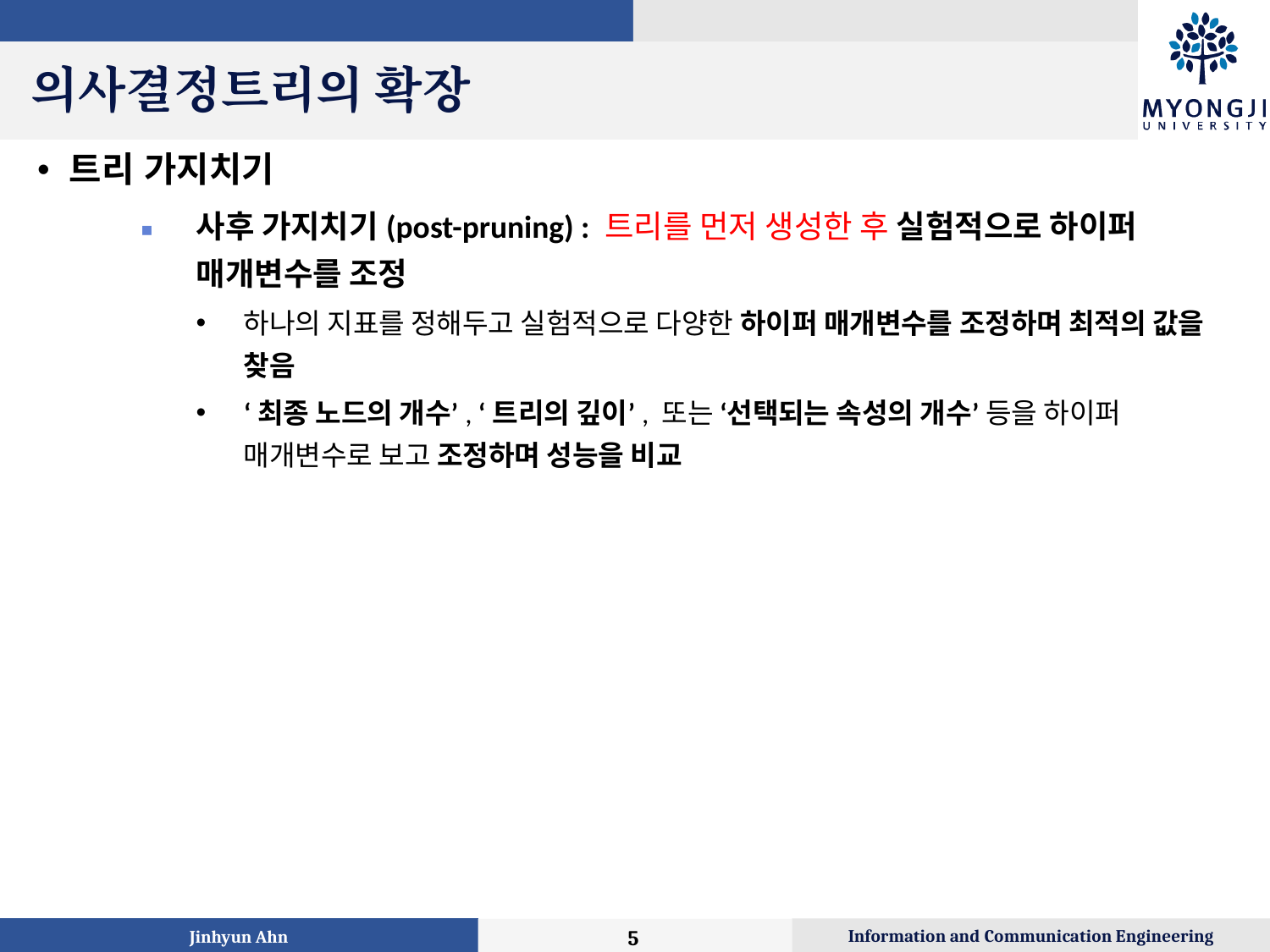

# 의사결정트리의 확장
트리 가지치기
사후 가지치기(post-pruning) : 트리를 먼저 생성한 후 실험적으로 하이퍼 매개변수를 조정
하나의 지표를 정해두고 실험적으로 다양한 하이퍼 매개변수를 조정하며 최적의 값을 찾음
‘최종 노드의 개수’, ‘트리의 깊이’, 또는 ‘선택되는 속성의 개수’ 등을 하이퍼 매개변수로 보고 조정하며 성능을 비교

Jinhyun Ahn
5